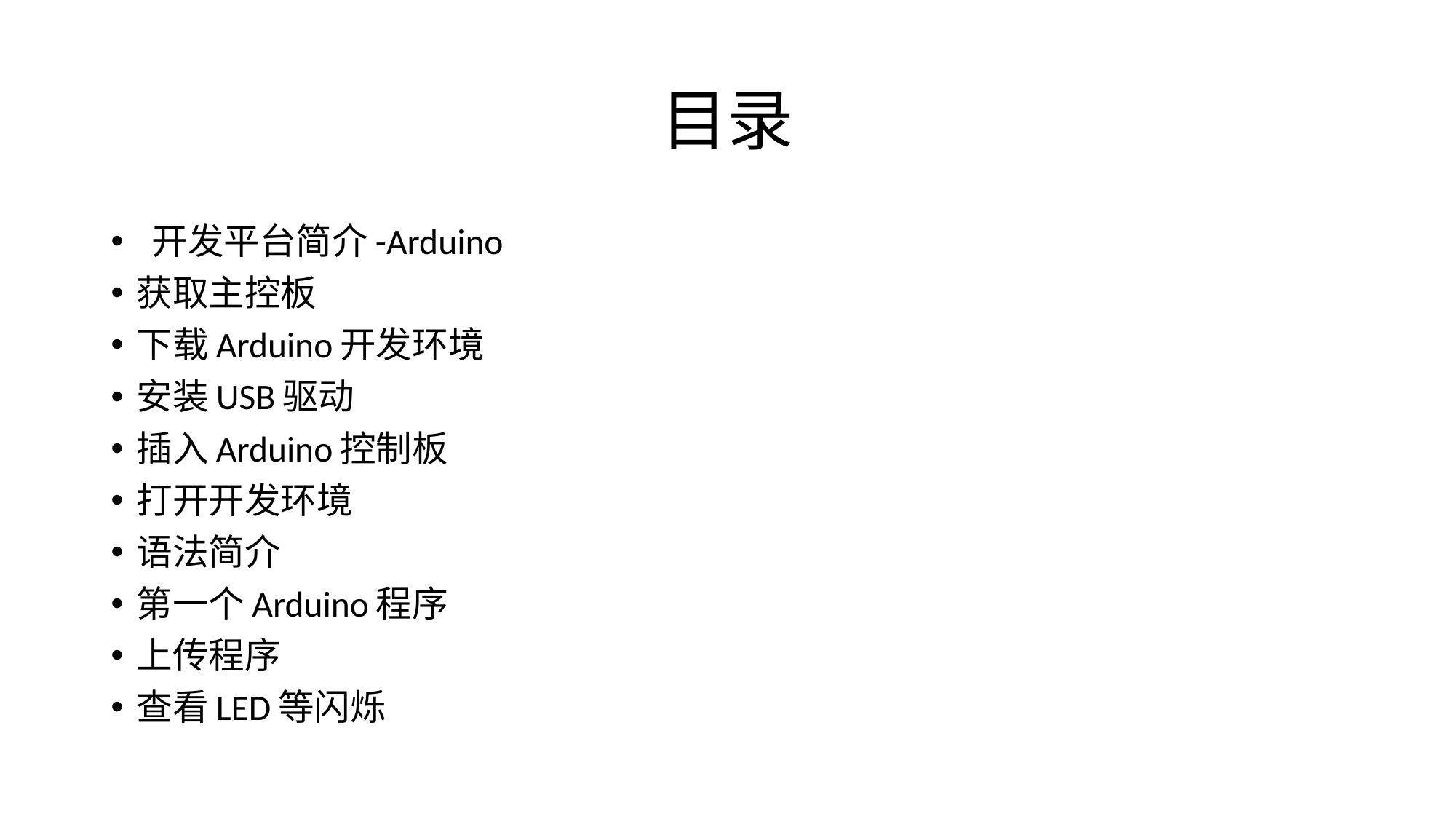

# 目录
 开发平台简介-Arduino
获取主控板
下载Arduino开发环境
安装USB驱动
插入Arduino控制板
打开开发环境
语法简介
第一个Arduino程序
上传程序
查看LED等闪烁